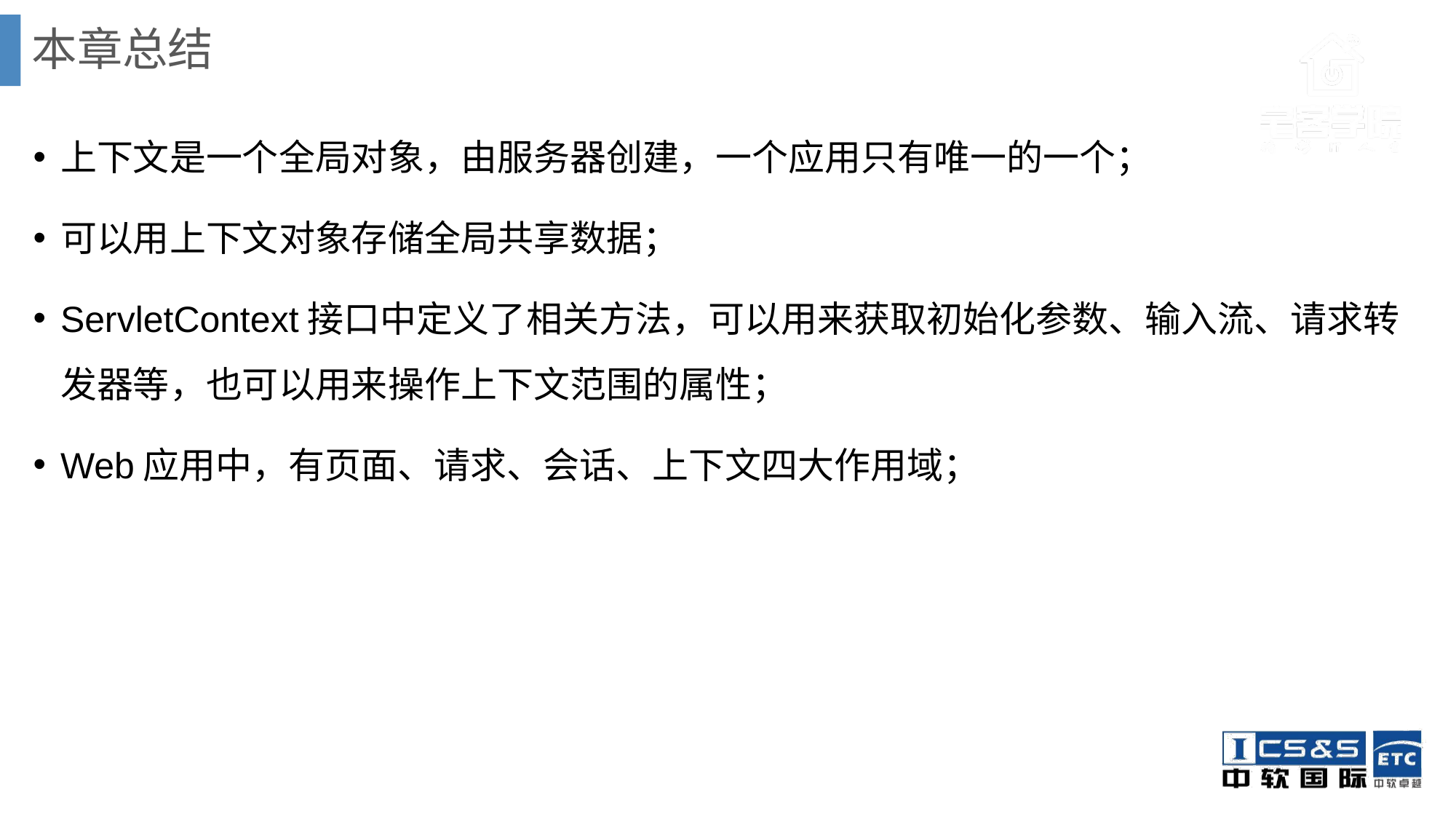

# 本章总结
上下文是一个全局对象，由服务器创建，一个应用只有唯一的一个；
可以用上下文对象存储全局共享数据；
ServletContext接口中定义了相关方法，可以用来获取初始化参数、输入流、请求转发器等，也可以用来操作上下文范围的属性；
Web应用中，有页面、请求、会话、上下文四大作用域；